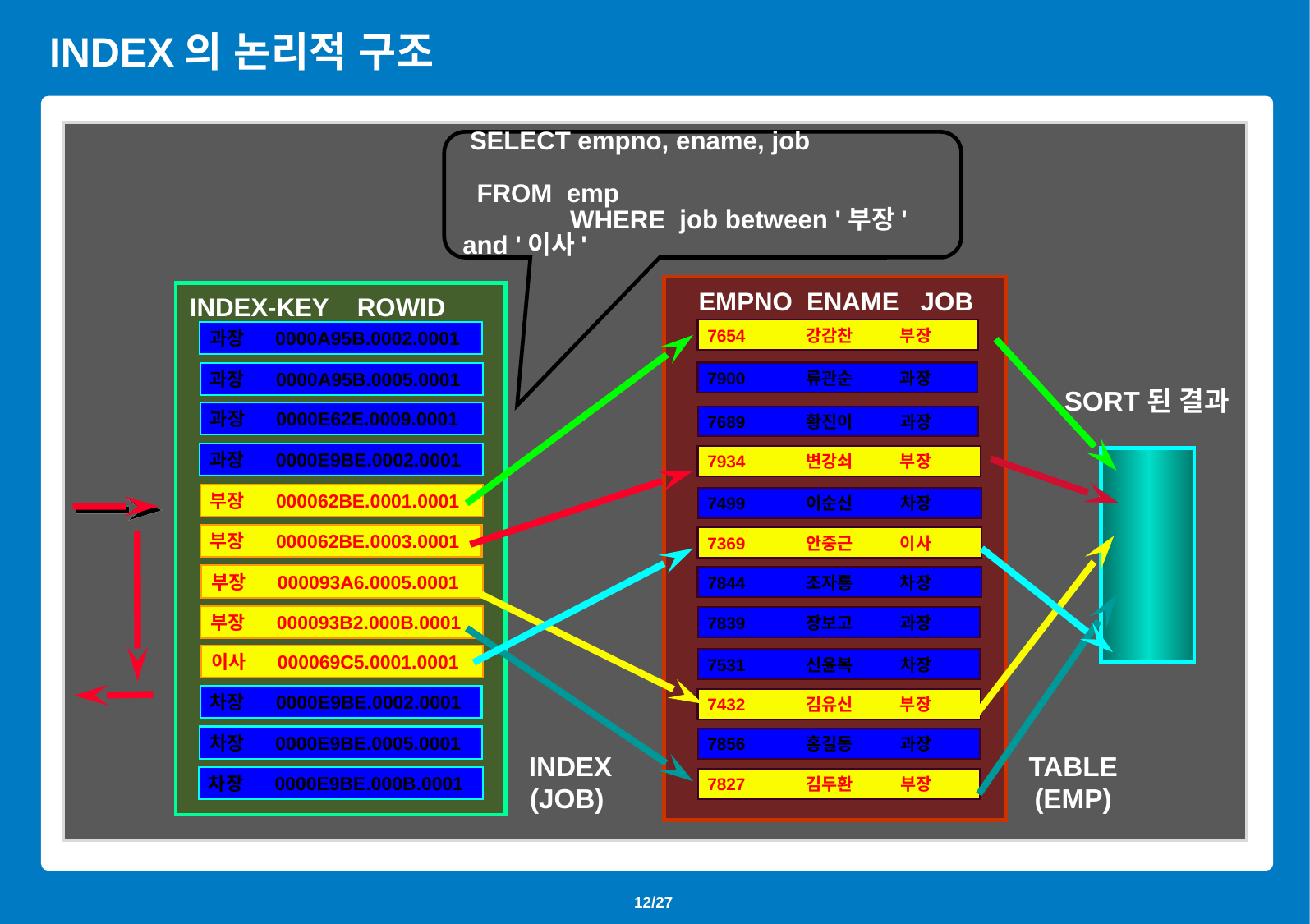

# INDEX의 논리적 구조

 SELECT empno, ename, job
  FROM  emp                                                            WHERE  job between '부장' and '이사'

EMPNO  ENAME   JOB

INDEX-KEY    ROWID
7654            강감찬          부장
과장     0000A95B.0002.0001

7900            류관순          과장
과장     0000A95B.0005.0001
SORT된 결과
과장     0000E62E.0009.0001
7689            황진이          과장
과장     0000E9BE.0002.0001
7934            변강쇠          부장

부장     000062BE.0001.0001

7499            이순신          차장
부장     000062BE.0003.0001
7369            안중근          이사

부장     000093A6.0005.0001
7844            조자룡          차장

부장     000093B2.000B.0001
7839            장보고          과장

이사     000069C5.0001.0001
7531            신윤복          차장
차장     0000E9BE.0002.0001
7432            김유신          부장

차장     0000E9BE.0005.0001
7856            홍길동          과장
 INDEX
(JOB)
TABLE
(EMP)
차장     0000E9BE.000B.0001
7827            김두환          부장